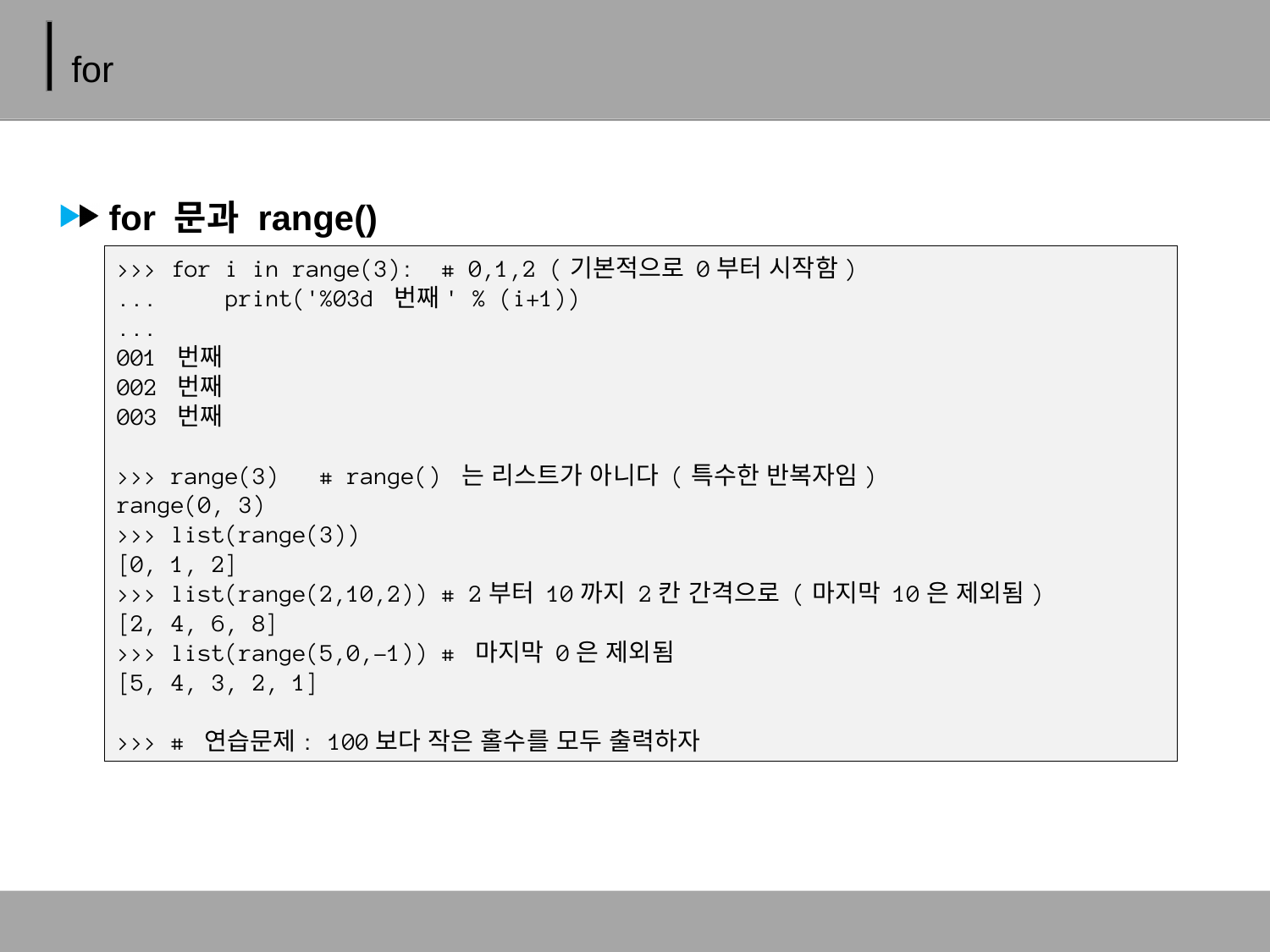

# for
for 문과 range()
>>> for i in range(3):  # 0,1,2 (기본적으로 0부터 시작함)
...     print('%03d 번째' % (i+1))
...
001 번째
002 번째
003 번째

>>> range(3)   # range() 는 리스트가 아니다 (특수한 반복자임)
range(0, 3)
>>> list(range(3))
[0, 1, 2]
>>> list(range(2,10,2)) # 2부터 10까지 2칸 간격으로 (마지막 10은 제외됨)
[2, 4, 6, 8]
>>> list(range(5,0,-1)) # 마지막 0은 제외됨
[5, 4, 3, 2, 1]

>>> # 연습문제: 100보다 작은 홀수를 모두 출력하자